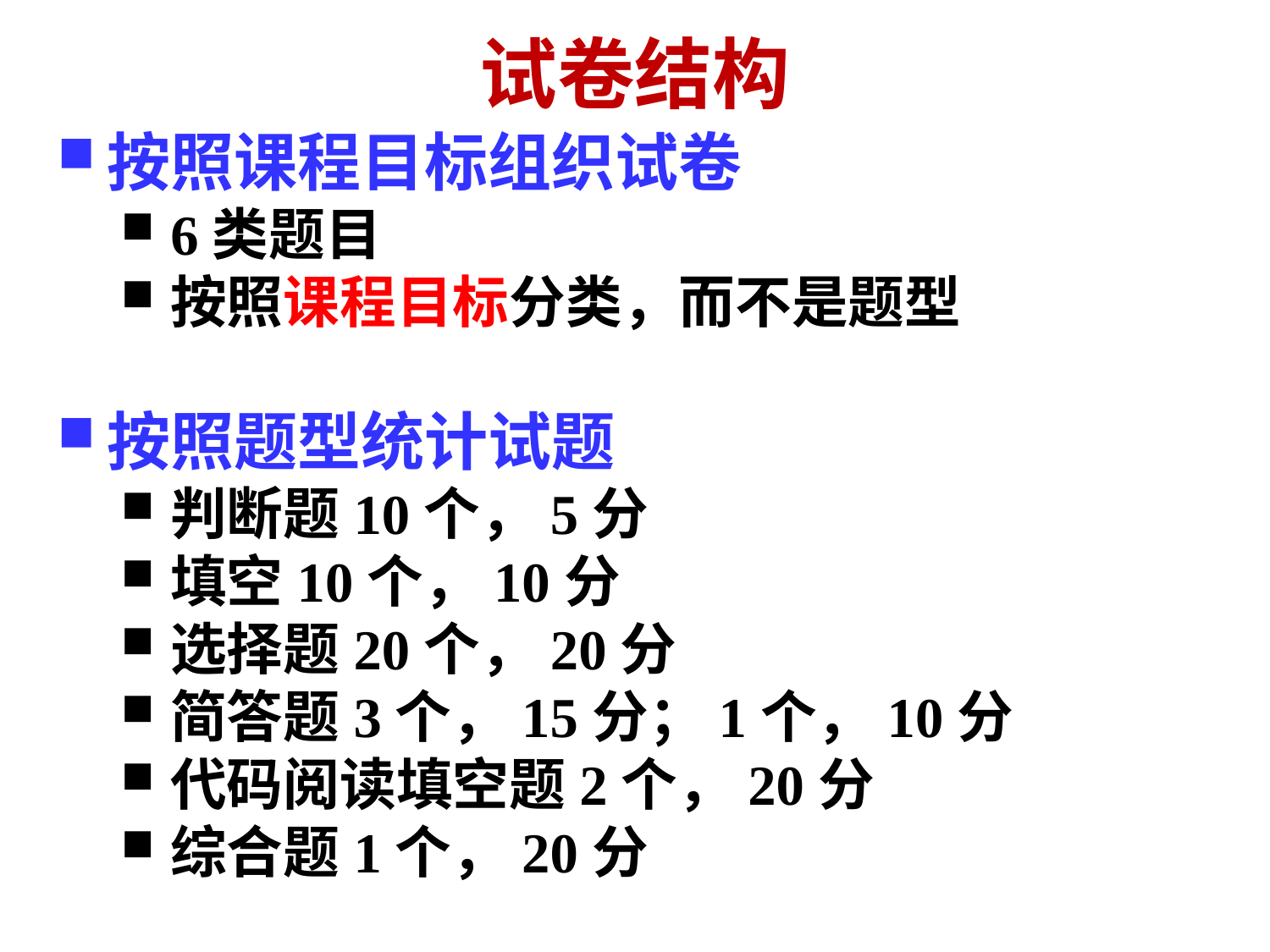

试卷结构
按照课程目标组织试卷
6类题目
按照课程目标分类，而不是题型

按照题型统计试题
判断题10个，5分
填空10个，10分
选择题20个，20分
简答题3个，15分；1个，10分
代码阅读填空题2个，20分
综合题1个，20分